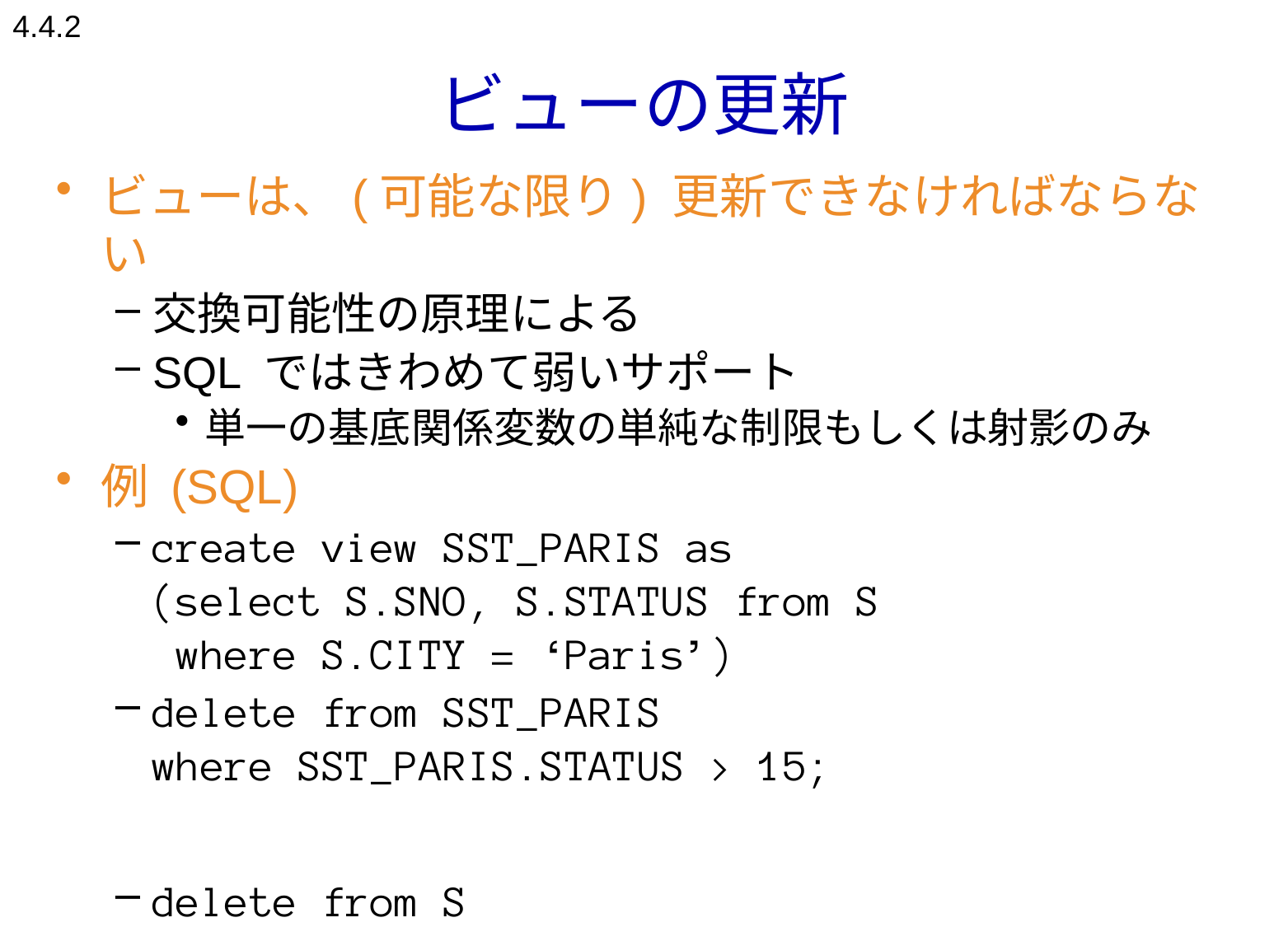

4.4.2
# ビューの更新
ビューは、(可能な限り) 更新できなければならない
交換可能性の原理による
SQL ではきわめて弱いサポート
単一の基底関係変数の単純な制限もしくは射影のみ
例 (SQL)
create view SST_PARIS as
(select S.SNO, S.STATUS from S
 where S.CITY = ‘Paris’)
delete from SST_PARIS
where SST_PARIS.STATUS > 15;

delete from S
where S.CITY = ‘Paris’ and S.STATUS > 15;